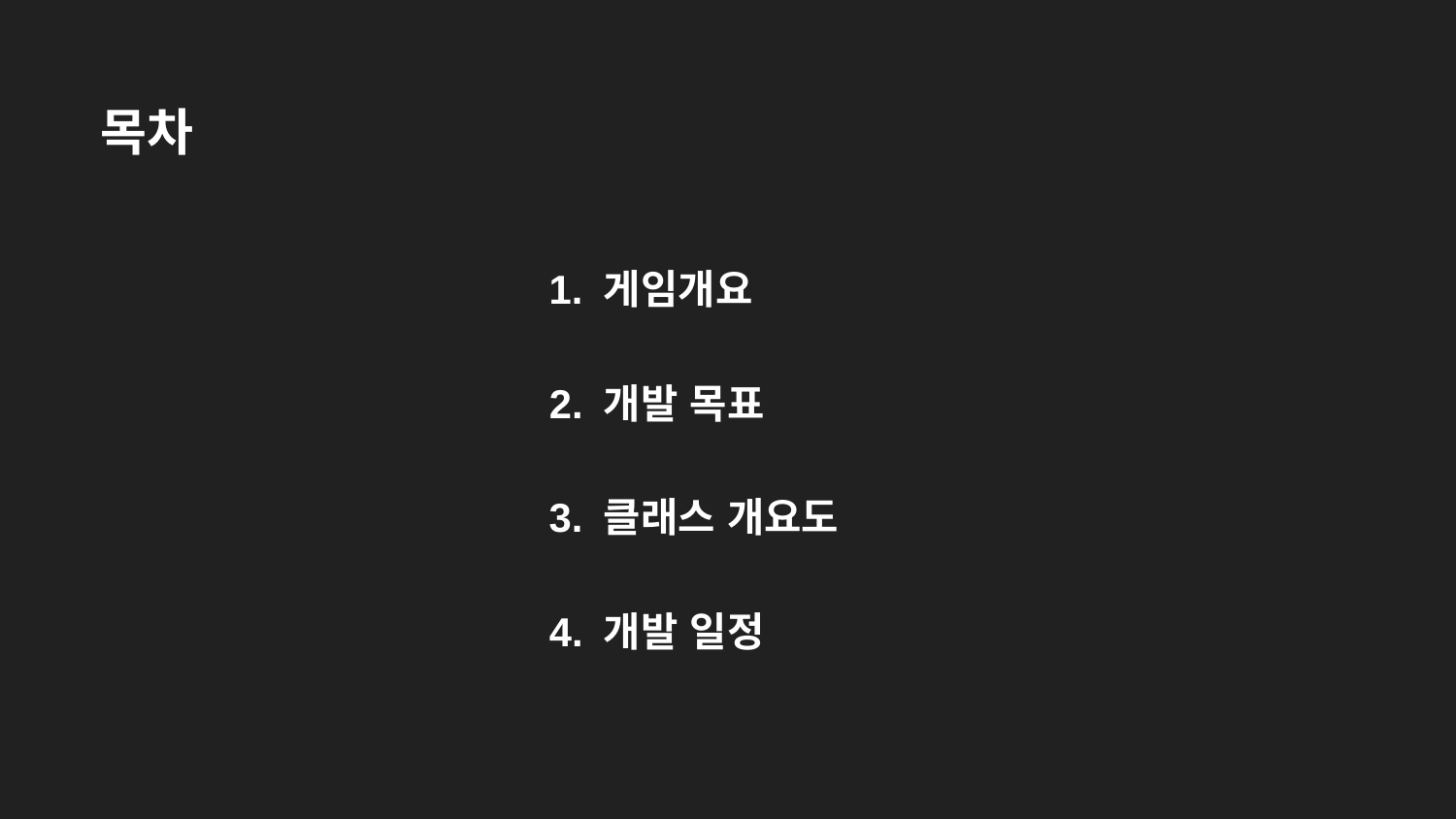

목차
1. 게임개요
2. 개발 목표
3. 클래스 개요도
4. 개발 일정